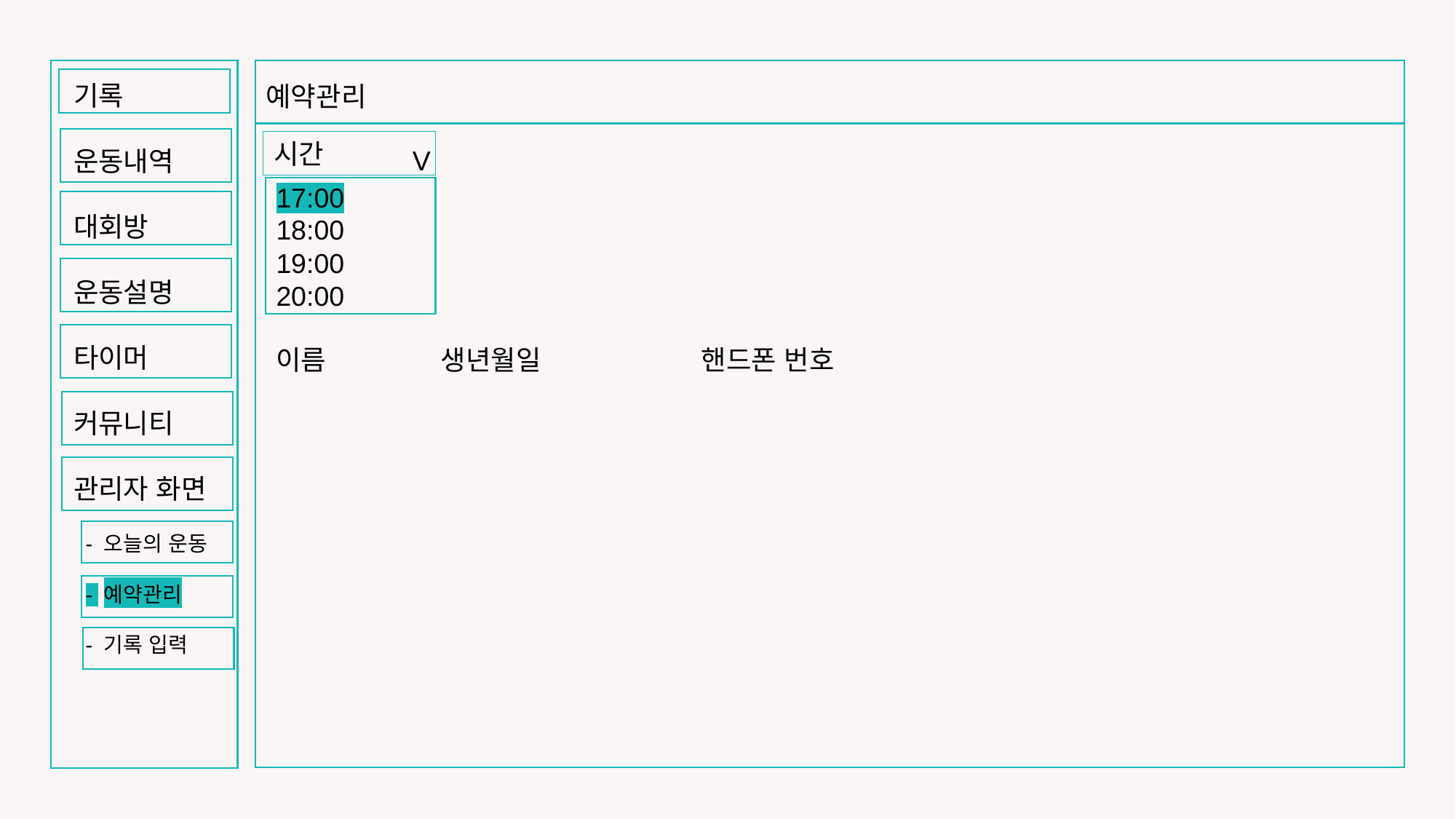

기록
운동내역

대회방

운동설명

타이머

커뮤니티

관리자 화면

  - 오늘의 운동

  - 예약관리

  - 기록 입력
예약관리

시간
V
17:00
18:00
19:00
20:00

이름               생년월일                     핸드폰 번호